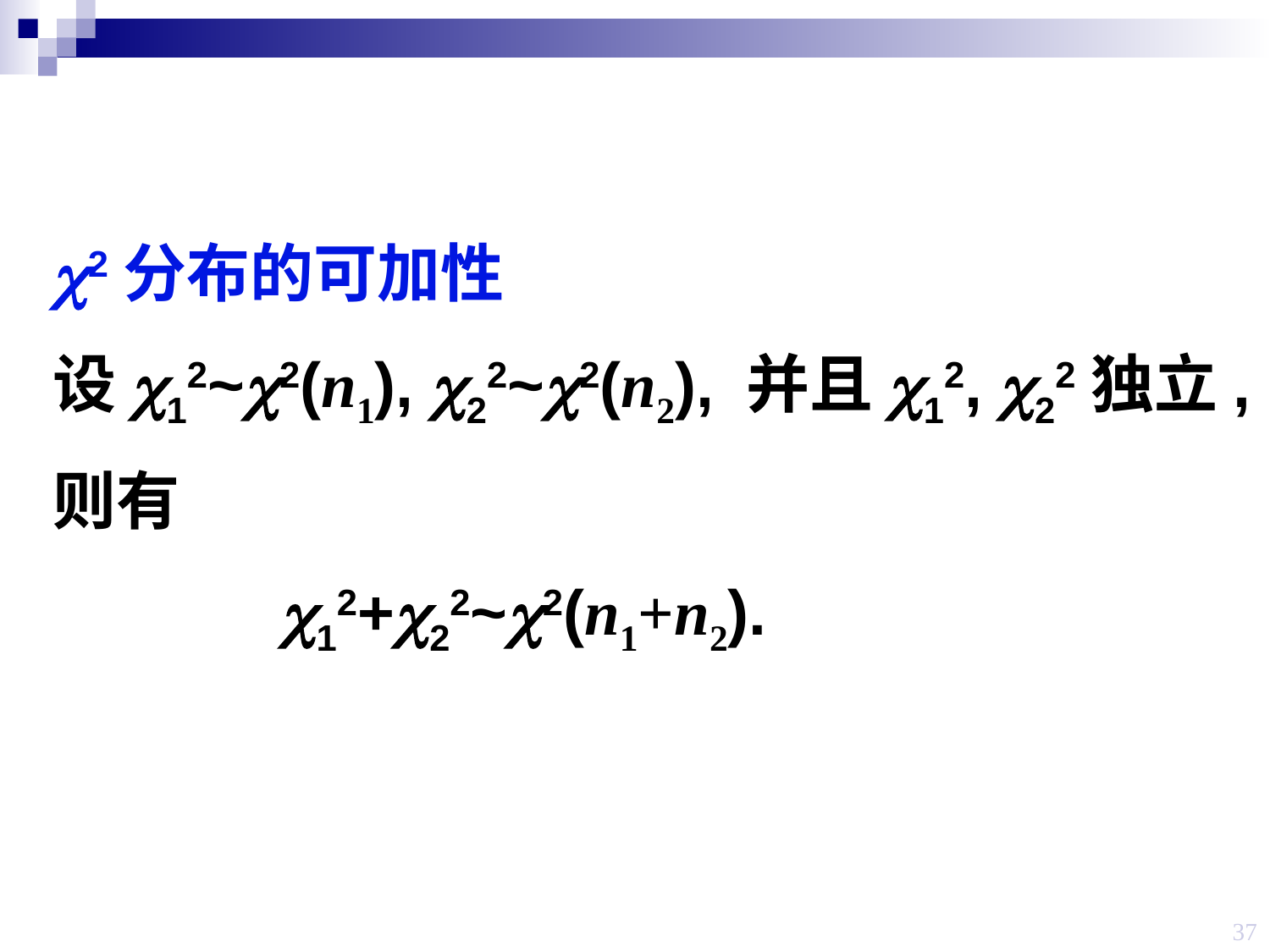

χ2分布的可加性
设χ12~χ2(n1), χ22~χ2(n2), 并且χ12, χ22独立, 则有
	      χ12+χ22~χ2(n1+n2).
37